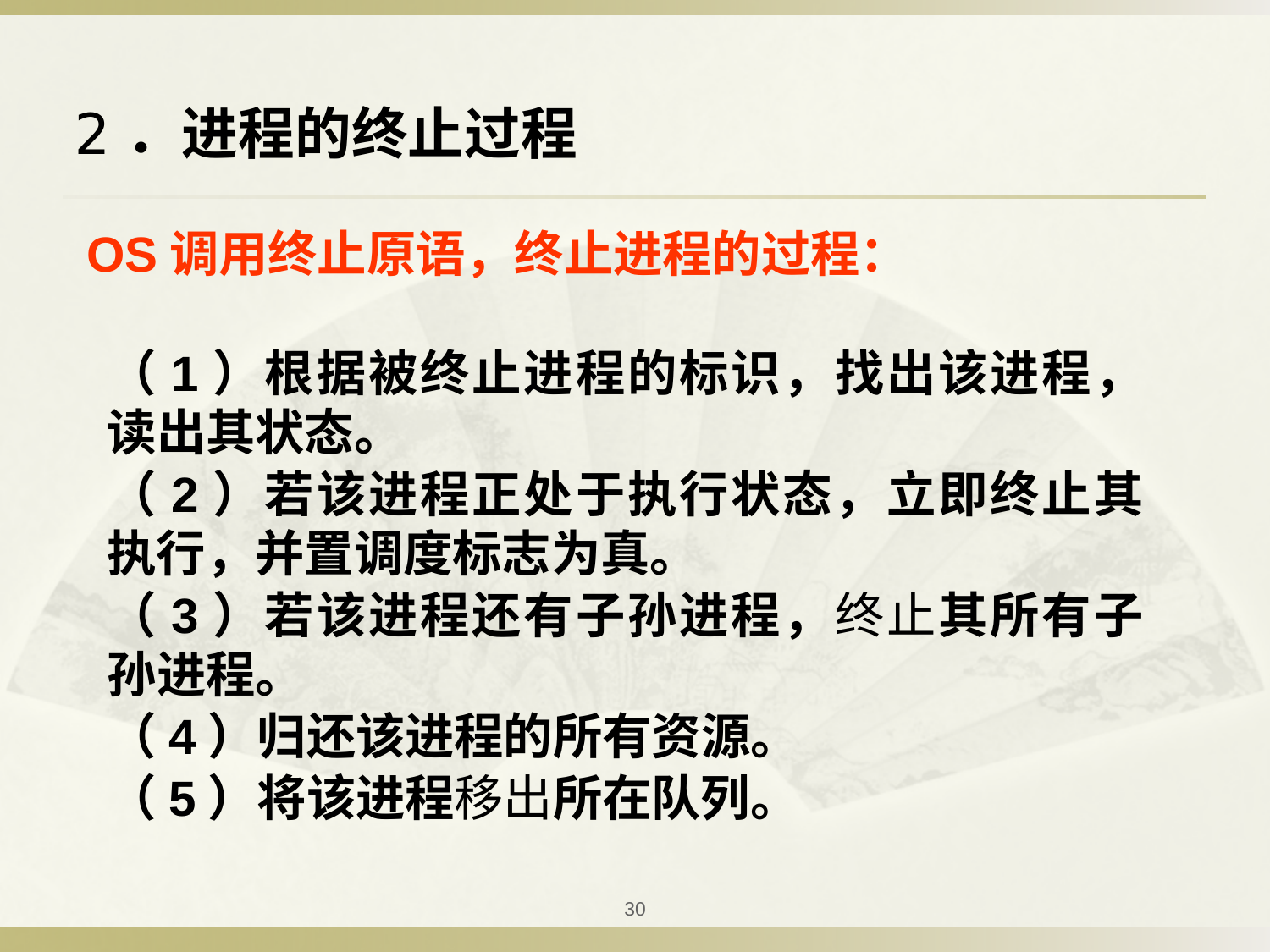

2．进程的终止过程
OS调用终止原语，终止进程的过程：
（1）根据被终止进程的标识，找出该进程，读出其状态。
（2）若该进程正处于执行状态，立即终止其执行，并置调度标志为真。
（3）若该进程还有子孙进程，终止其所有子孙进程。
（4）归还该进程的所有资源。
（5）将该进程移出所在队列。
30